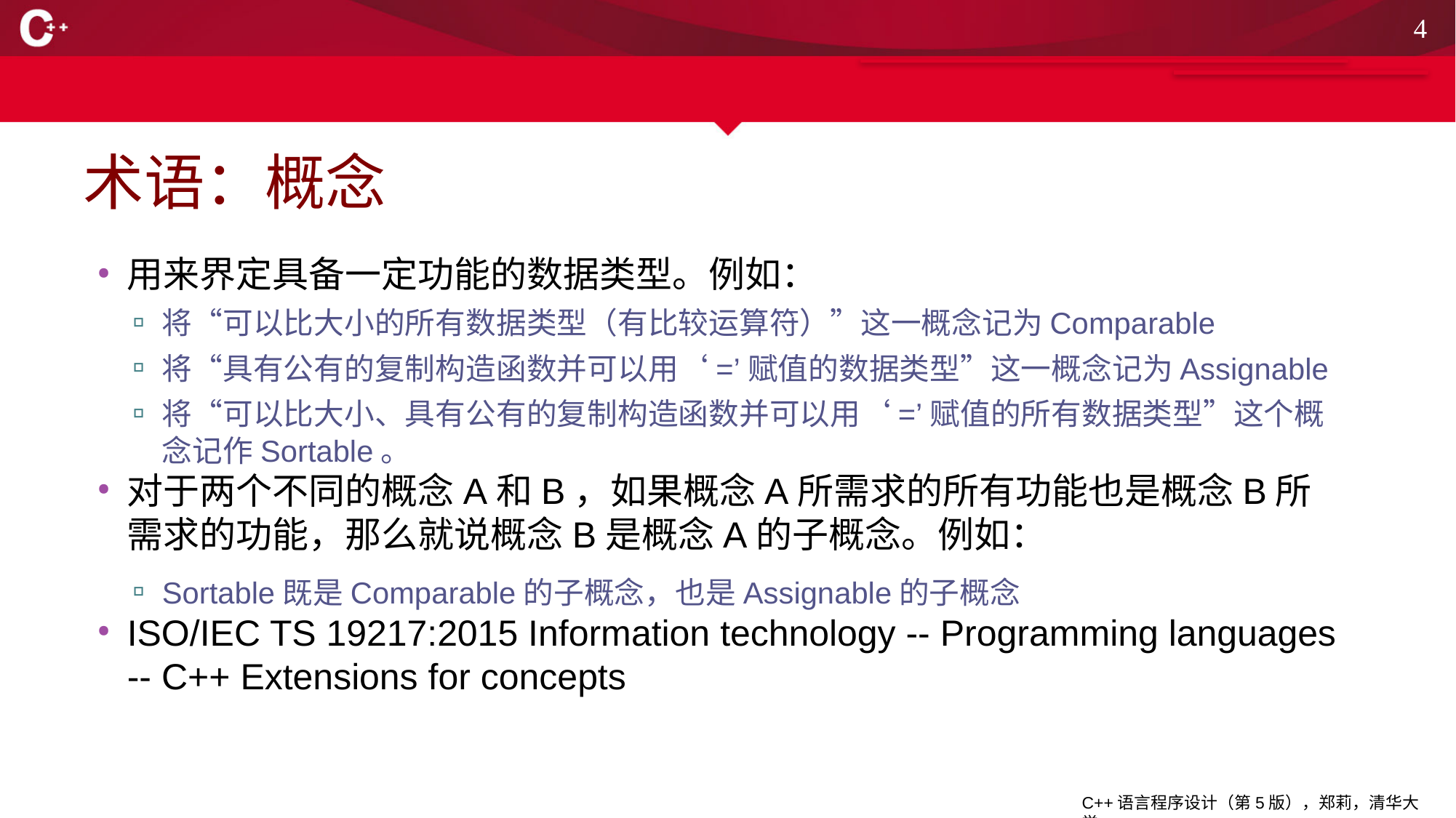

4
# 术语：概念
用来界定具备一定功能的数据类型。例如：
将“可以比大小的所有数据类型（有比较运算符）”这一概念记为Comparable
将“具有公有的复制构造函数并可以用‘=’赋值的数据类型”这一概念记为Assignable
将“可以比大小、具有公有的复制构造函数并可以用‘=’赋值的所有数据类型”这个概念记作Sortable。
对于两个不同的概念A和B，如果概念A所需求的所有功能也是概念B所需求的功能，那么就说概念B是概念A的子概念。例如：
Sortable既是Comparable的子概念，也是Assignable的子概念
ISO/IEC TS 19217:2015 Information technology -- Programming languages -- C++ Extensions for concepts